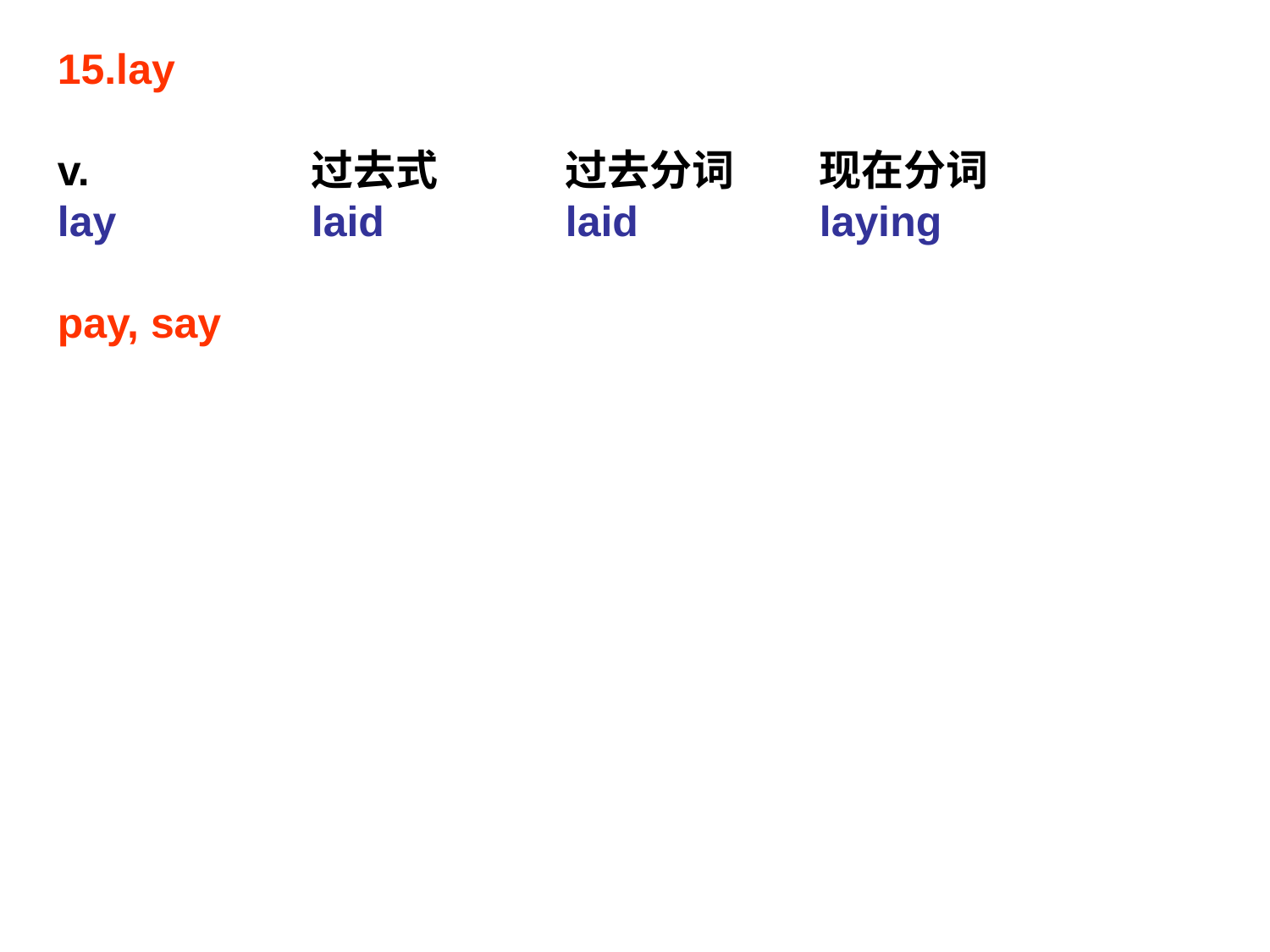

15.lay

v.		过去式	过去分词	现在分词
lay		laid		laid		laying

pay, say